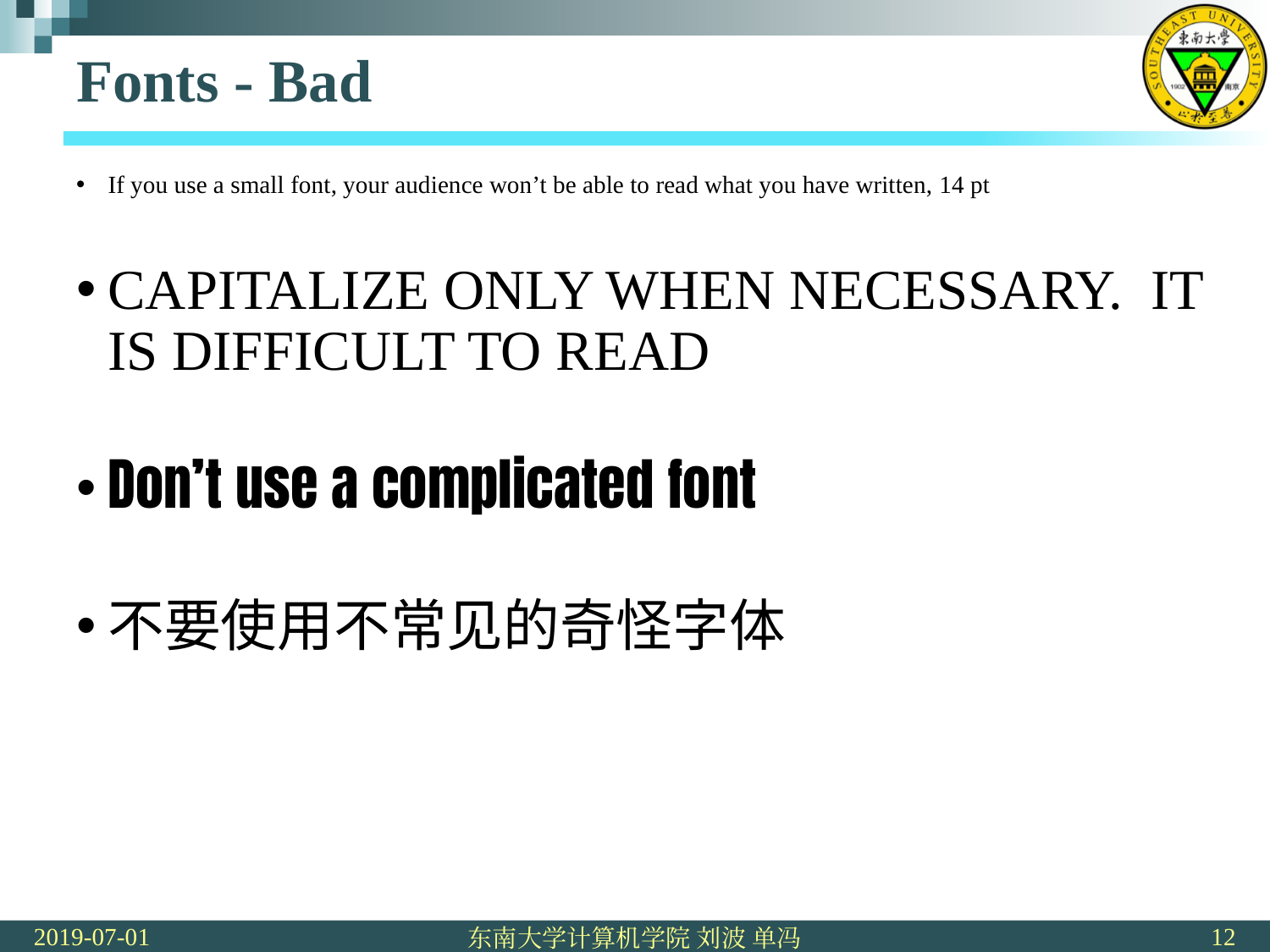

# Fonts - Bad
If you use a small font, your audience won’t be able to read what you have written, 14 pt

CAPITALIZE ONLY WHEN NECESSARY.  IT IS DIFFICULT TO READ

Don’t use a complicated font

不要使用不常见的奇怪字体

2019-07-01
12
东南大学计算机学院 刘波 单冯